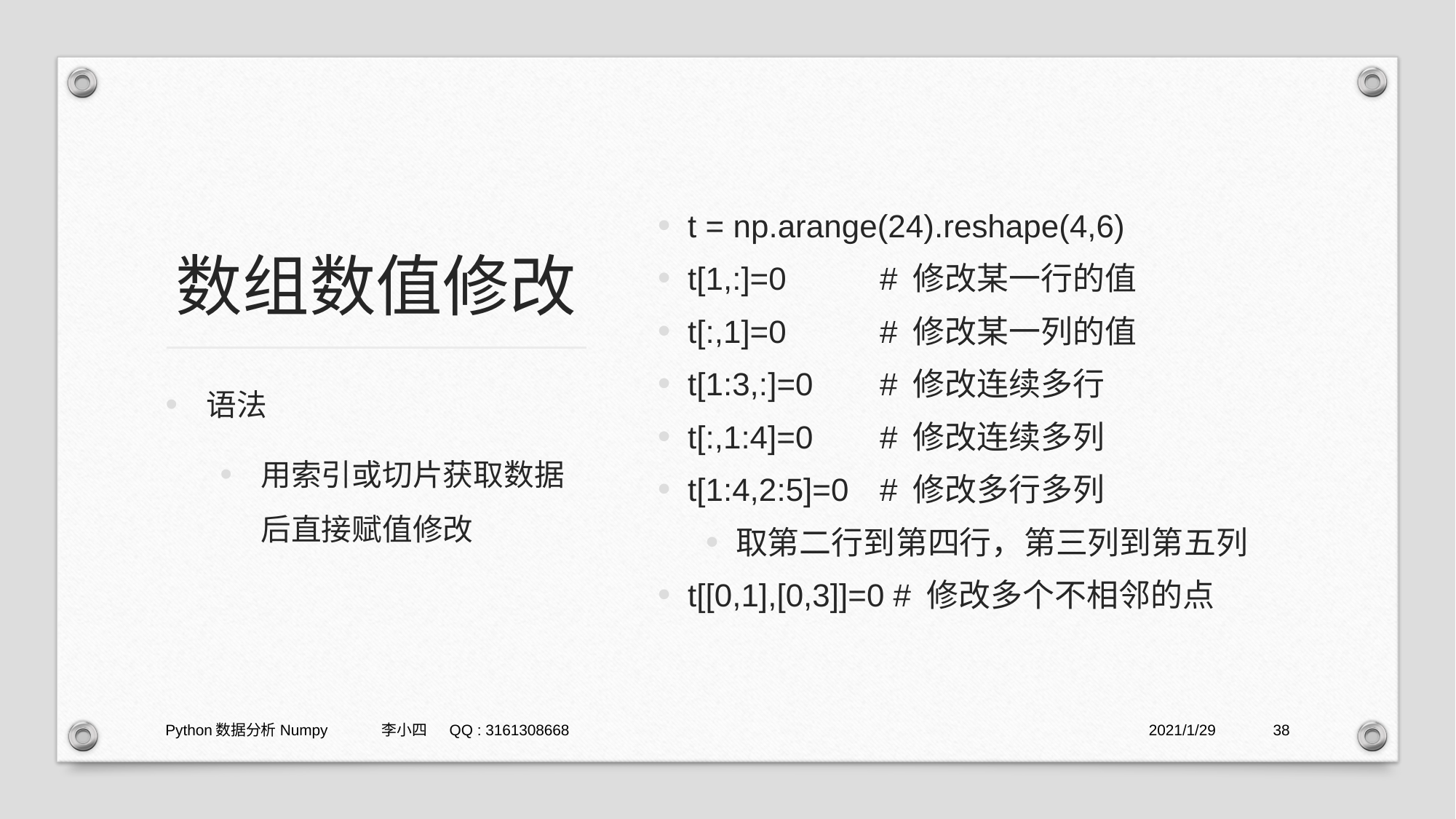

t = np.arange(24).reshape(4,6)
t[1,:]=0			# 修改某一行的值
t[:,1]=0			# 修改某一列的值
t[1:3,:]=0			# 修改连续多行
t[:,1:4]=0			# 修改连续多列
t[1:4,2:5]=0 		# 修改多行多列
取第二行到第四行，第三列到第五列
t[[0,1],[0,3]]=0 # 修改多个不相邻的点
# 数组数值修改
语法
用索引或切片获取数据后直接赋值修改
Python数据分析Numpy            李小四    QQ : 3161308668
2021/1/29
38